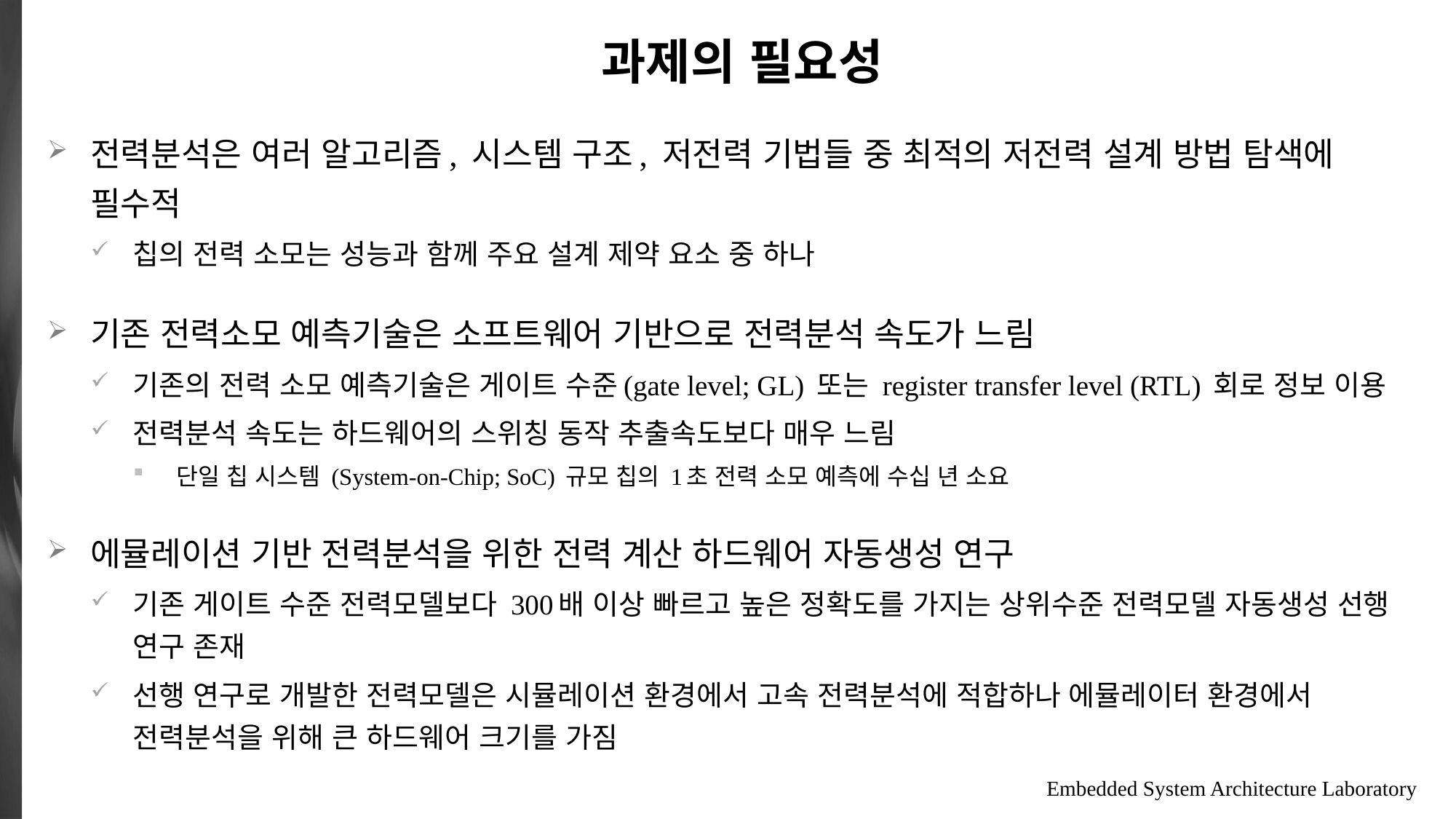

# 과제의 필요성
전력분석은 여러 알고리즘, 시스템 구조, 저전력 기법들 중 최적의 저전력 설계 방법 탐색에 필수적
칩의 전력 소모는 성능과 함께 주요 설계 제약 요소 중 하나
기존 전력소모 예측기술은 소프트웨어 기반으로 전력분석 속도가 느림
기존의 전력 소모 예측기술은 게이트 수준(gate level; GL) 또는 register transfer level (RTL) 회로 정보 이용
전력분석 속도는 하드웨어의 스위칭 동작 추출속도보다 매우 느림
단일 칩 시스템 (System-on-Chip; SoC) 규모 칩의 1초 전력 소모 예측에 수십 년 소요
에뮬레이션 기반 전력분석을 위한 전력 계산 하드웨어 자동생성 연구
기존 게이트 수준 전력모델보다 300배 이상 빠르고 높은 정확도를 가지는 상위수준 전력모델 자동생성 선행 연구 존재
선행 연구로 개발한 전력모델은 시뮬레이션 환경에서 고속 전력분석에 적합하나 에뮬레이터 환경에서 전력분석을 위해 큰 하드웨어 크기를 가짐